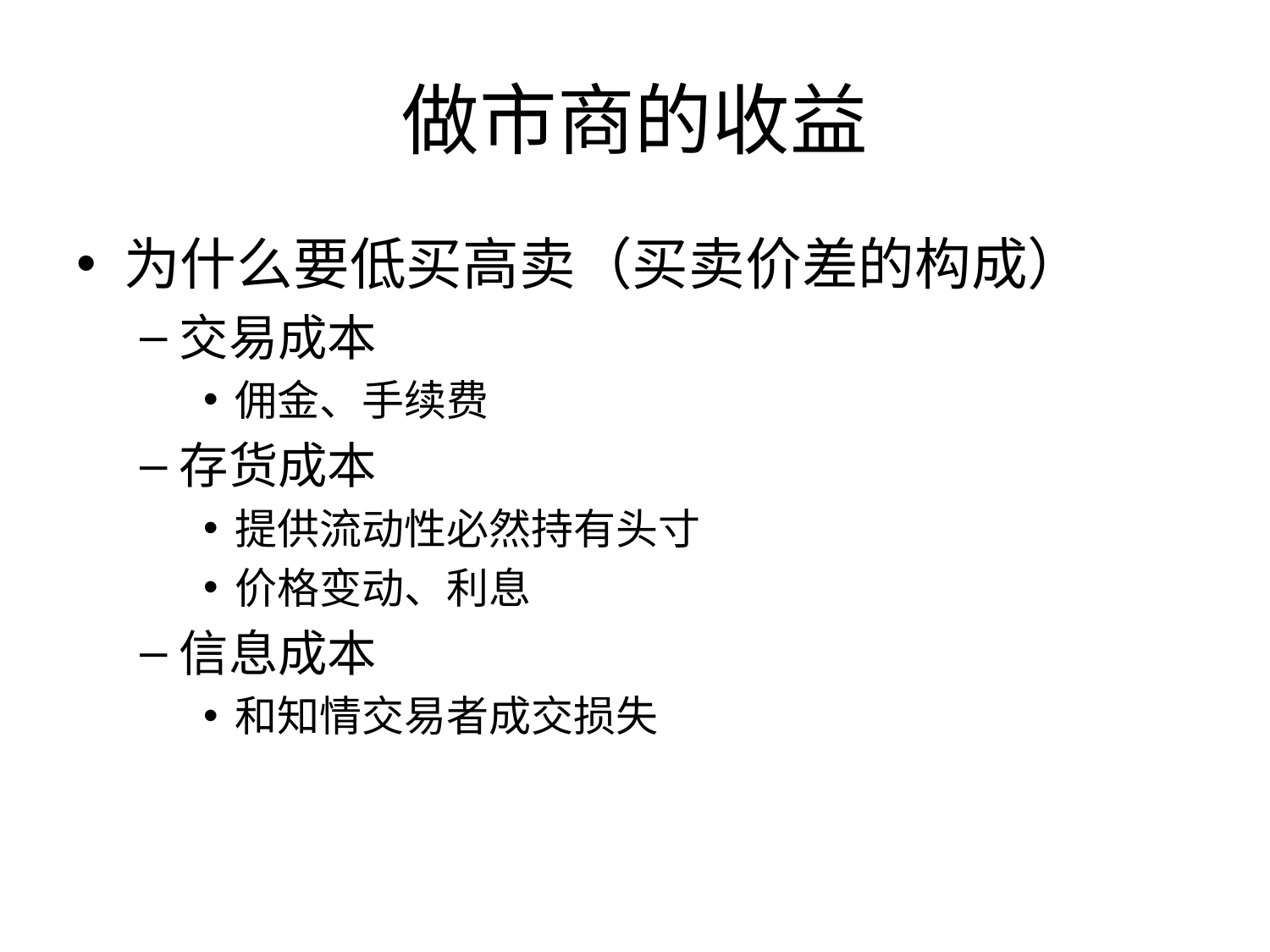

# 做市商的收益
为什么要低买高卖（买卖价差的构成）
交易成本
佣金、手续费
存货成本
提供流动性必然持有头寸
价格变动、利息
信息成本
和知情交易者成交损失